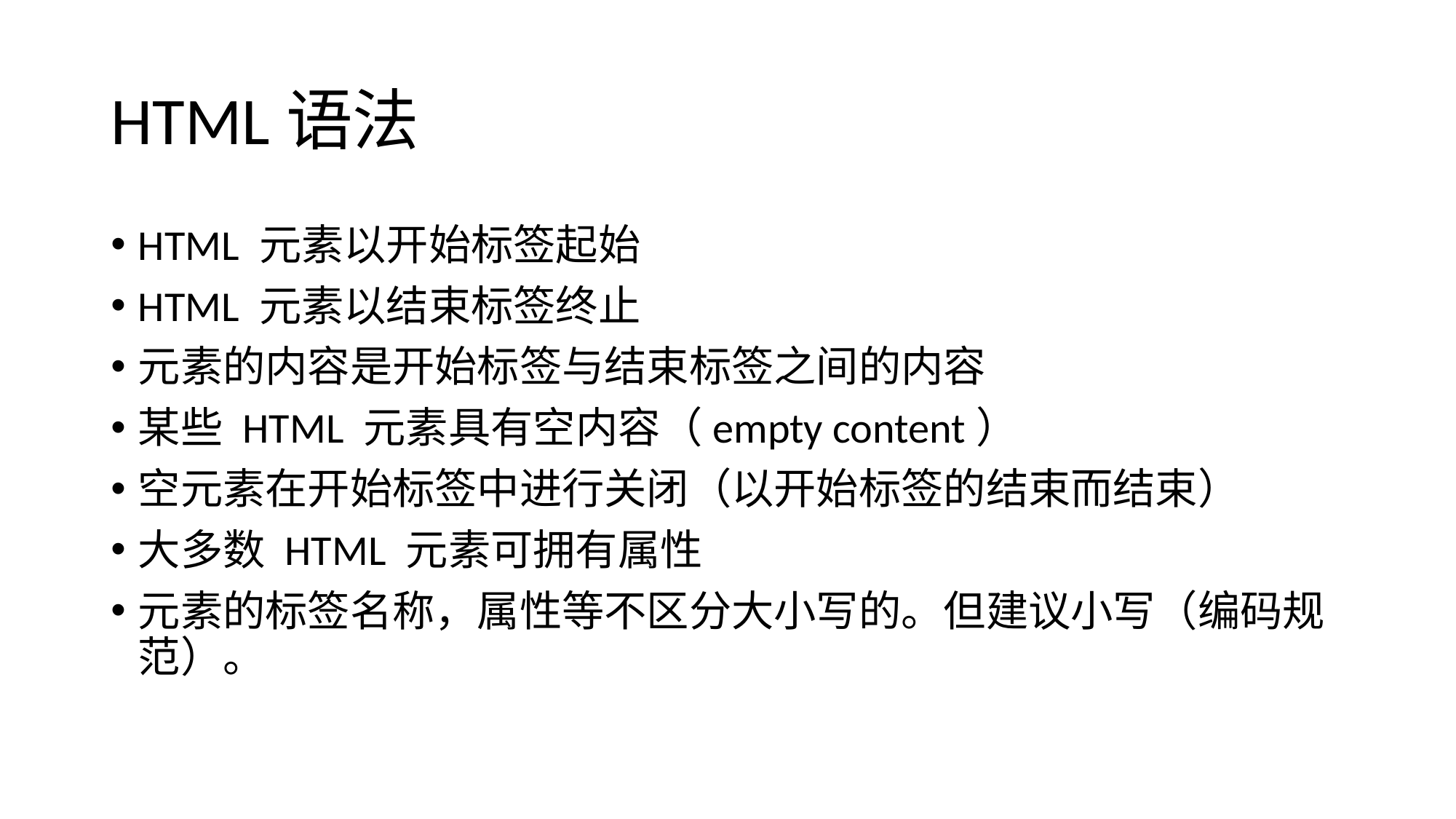

# HTML语法
HTML 元素以开始标签起始
HTML 元素以结束标签终止
元素的内容是开始标签与结束标签之间的内容
某些 HTML 元素具有空内容（empty content）
空元素在开始标签中进行关闭（以开始标签的结束而结束）
大多数 HTML 元素可拥有属性
元素的标签名称，属性等不区分大小写的。但建议小写（编码规范）。